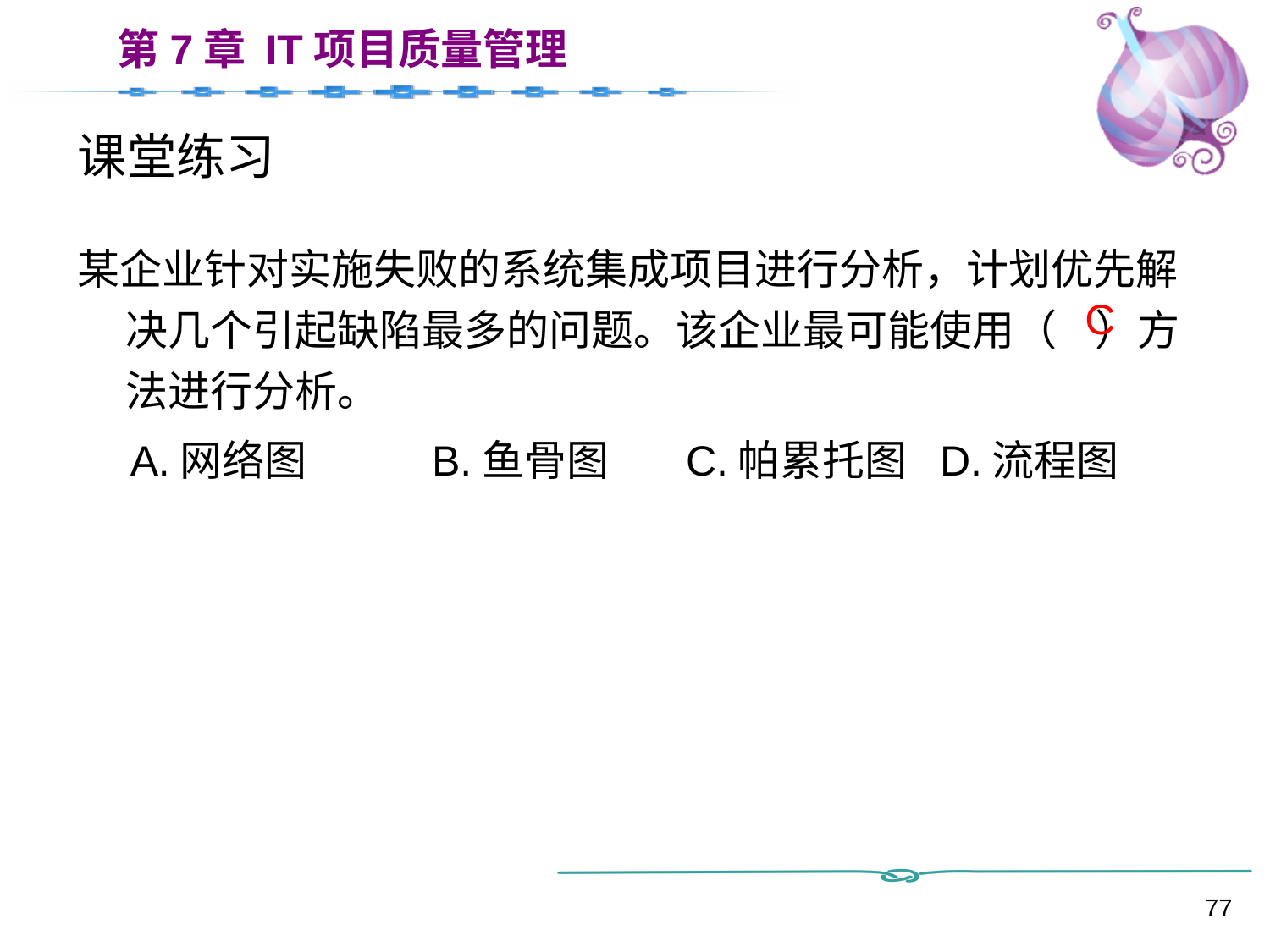

# 课堂练习
某企业针对实施失败的系统集成项目进行分析，计划优先解决几个引起缺陷最多的问题。该企业最可能使用（    ）方法进行分析。
A.网络图	B.鱼骨图	C.帕累托图	D.流程图

C
77